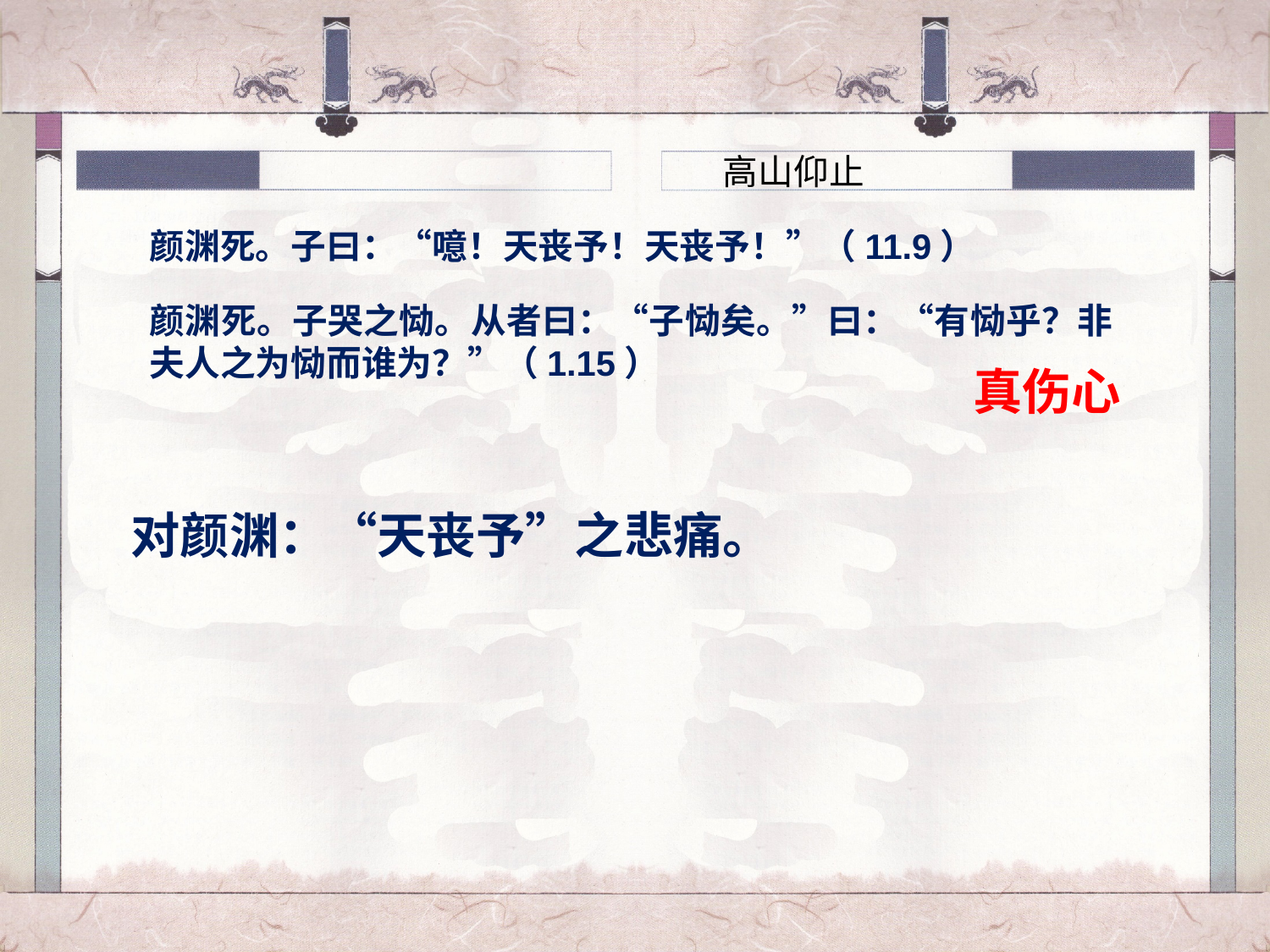

高山仰止
颜渊死。子曰：“噫！天丧予！天丧予！”（11.9）
颜渊死。子哭之恸。从者曰：“子恸矣。”曰：“有恸乎？非夫人之为恸而谁为？”（1.15）
真伤心
对颜渊：“天丧予”之悲痛。